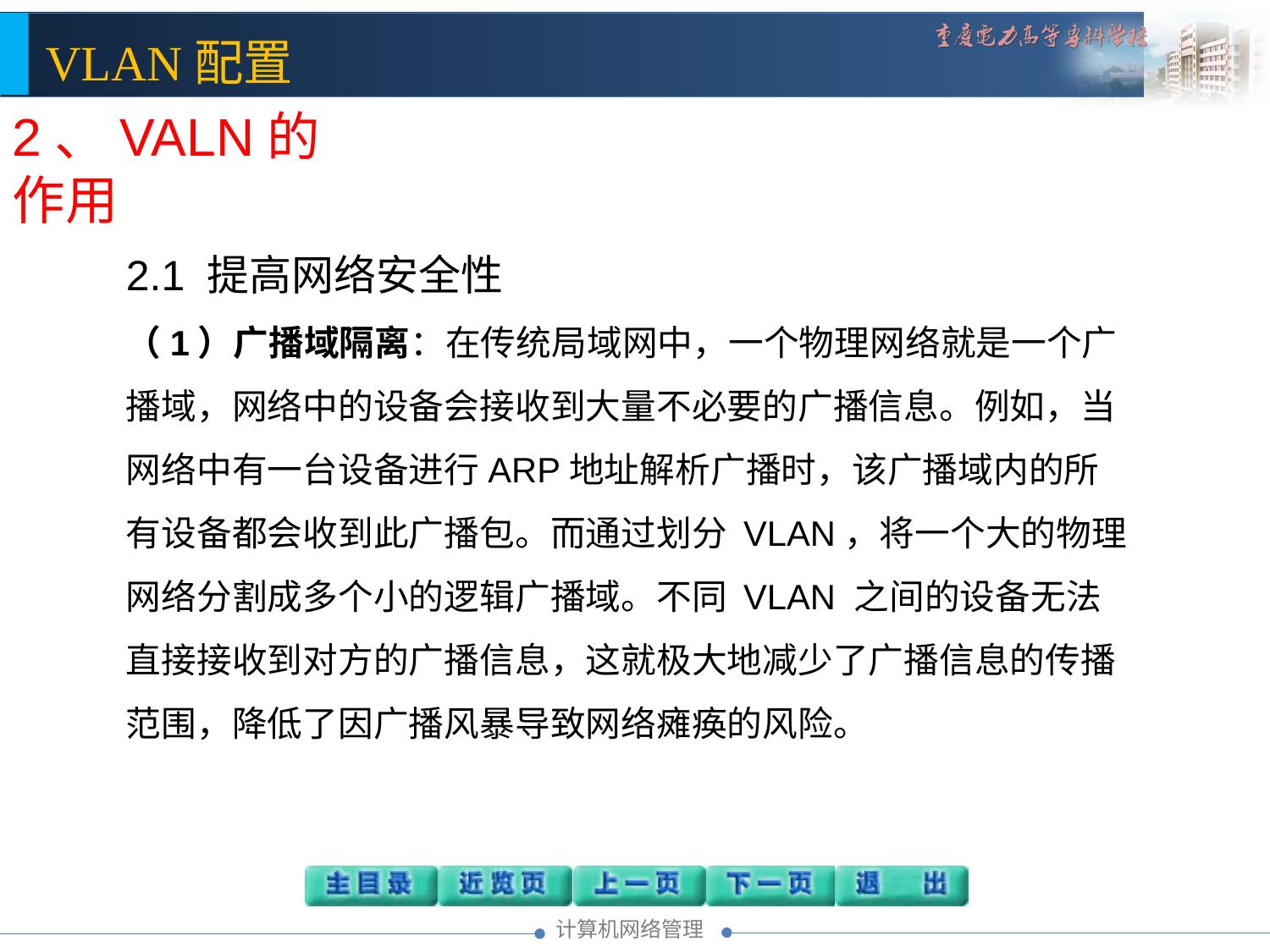

2、VALN的作用
2.1 提高网络安全性
（1）广播域隔离：在传统局域网中，一个物理网络就是一个广播域，网络中的设备会接收到大量不必要的广播信息。例如，当网络中有一台设备进行ARP地址解析广播时，该广播域内的所有设备都会收到此广播包。而通过划分 VLAN，将一个大的物理网络分割成多个小的逻辑广播域。不同 VLAN 之间的设备无法直接接收到对方的广播信息，这就极大地减少了广播信息的传播范围，降低了因广播风暴导致网络瘫痪的风险。